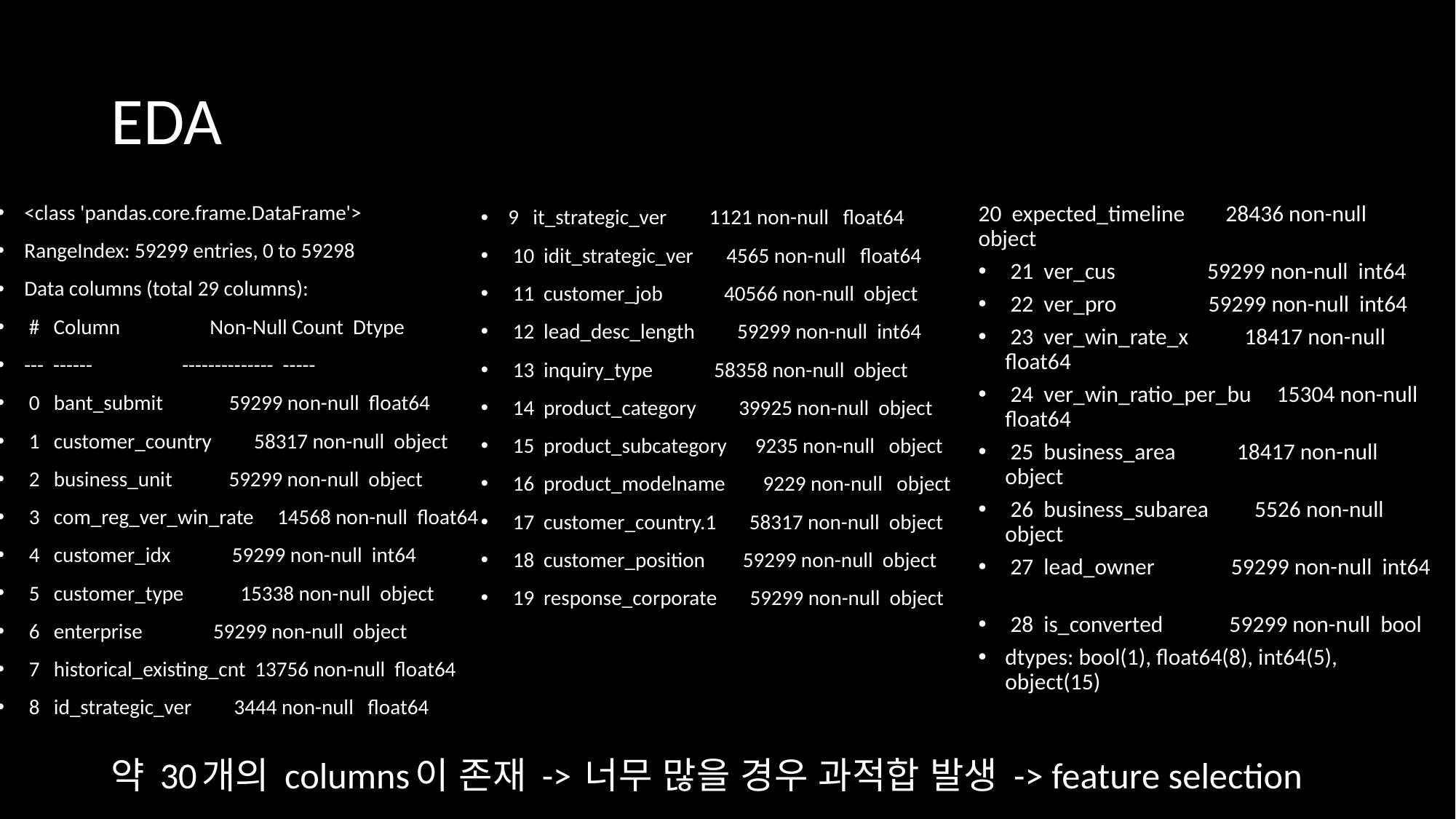

# EDA
<class 'pandas.core.frame.DataFrame'>
RangeIndex: 59299 entries, 0 to 59298
Data columns (total 29 columns):
 #   Column                   Non-Null Count  Dtype
---  ------                   --------------  -----
 0   bant_submit              59299 non-null  float64
 1   customer_country         58317 non-null  object
 2   business_unit            59299 non-null  object
 3   com_reg_ver_win_rate     14568 non-null  float64
 4   customer_idx             59299 non-null  int64
 5   customer_type            15338 non-null  object
 6   enterprise               59299 non-null  object
 7   historical_existing_cnt  13756 non-null  float64
 8   id_strategic_ver         3444 non-null   float64
20  expected_timeline        28436 non-null  object
 21  ver_cus                  59299 non-null  int64
 22  ver_pro                  59299 non-null  int64
 23  ver_win_rate_x           18417 non-null  float64
 24  ver_win_ratio_per_bu     15304 non-null  float64
 25  business_area            18417 non-null  object
 26  business_subarea         5526 non-null   object
 27  lead_owner               59299 non-null  int64
 28  is_converted             59299 non-null  bool
dtypes: bool(1), float64(8), int64(5), object(15)
9   it_strategic_ver         1121 non-null   float64
 10  idit_strategic_ver       4565 non-null   float64
 11  customer_job             40566 non-null  object
 12  lead_desc_length         59299 non-null  int64
 13  inquiry_type             58358 non-null  object
 14  product_category         39925 non-null  object
 15  product_subcategory      9235 non-null   object
 16  product_modelname        9229 non-null   object
 17  customer_country.1       58317 non-null  object
 18  customer_position        59299 non-null  object
 19  response_corporate       59299 non-null  object

약 30개의 columns이 존재 -> 너무 많을 경우 과적합 발생 -> feature selection